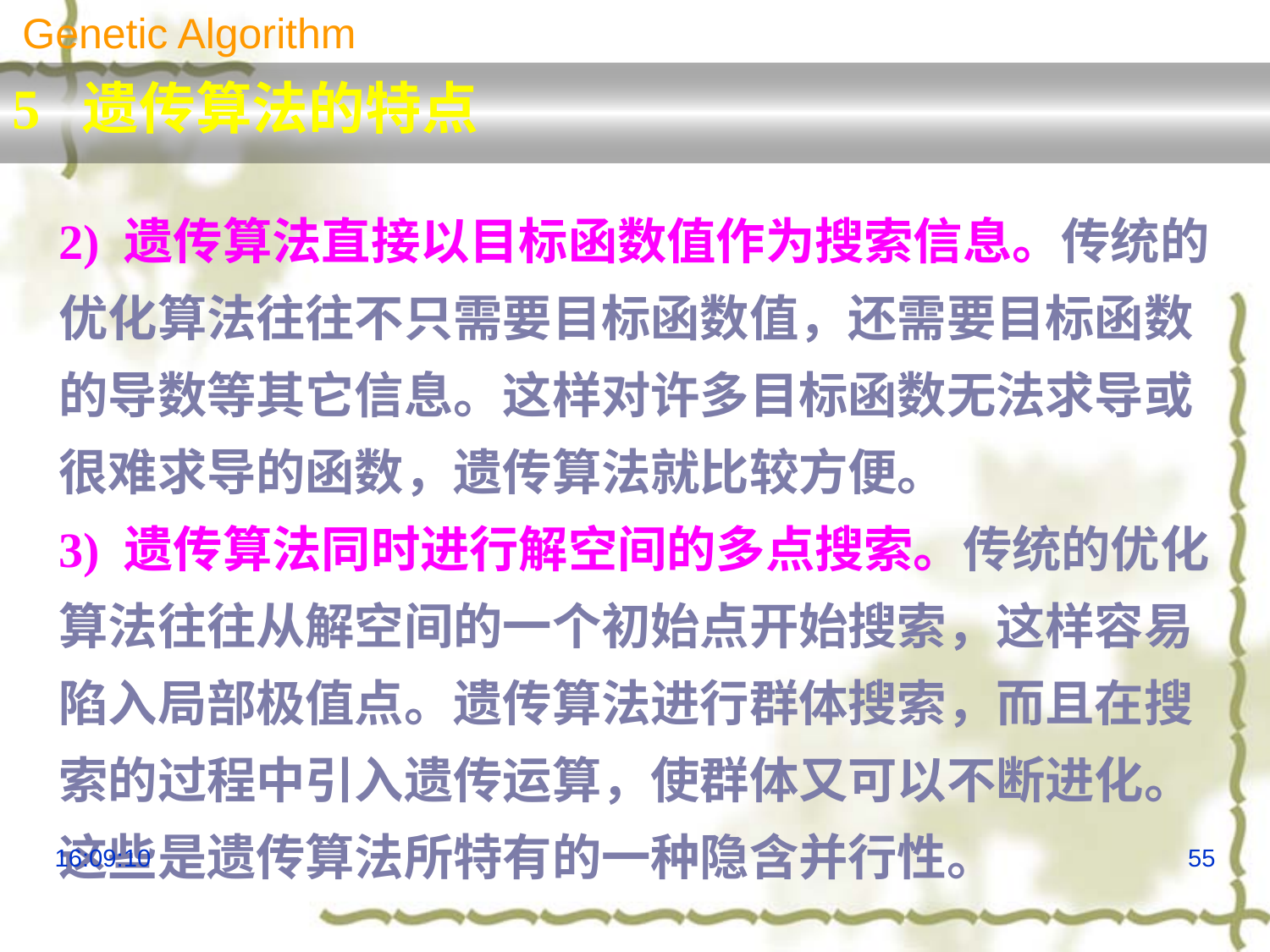

Genetic Algorithm
5  遗传算法的特点
2) 遗传算法直接以目标函数值作为搜索信息。传统的优化算法往往不只需要目标函数值，还需要目标函数的导数等其它信息。这样对许多目标函数无法求导或很难求导的函数，遗传算法就比较方便。
3) 遗传算法同时进行解空间的多点搜索。传统的优化算法往往从解空间的一个初始点开始搜索，这样容易陷入局部极值点。遗传算法进行群体搜索，而且在搜索的过程中引入遗传运算，使群体又可以不断进化。这些是遗传算法所特有的一种隐含并行性。
16:09:10
55